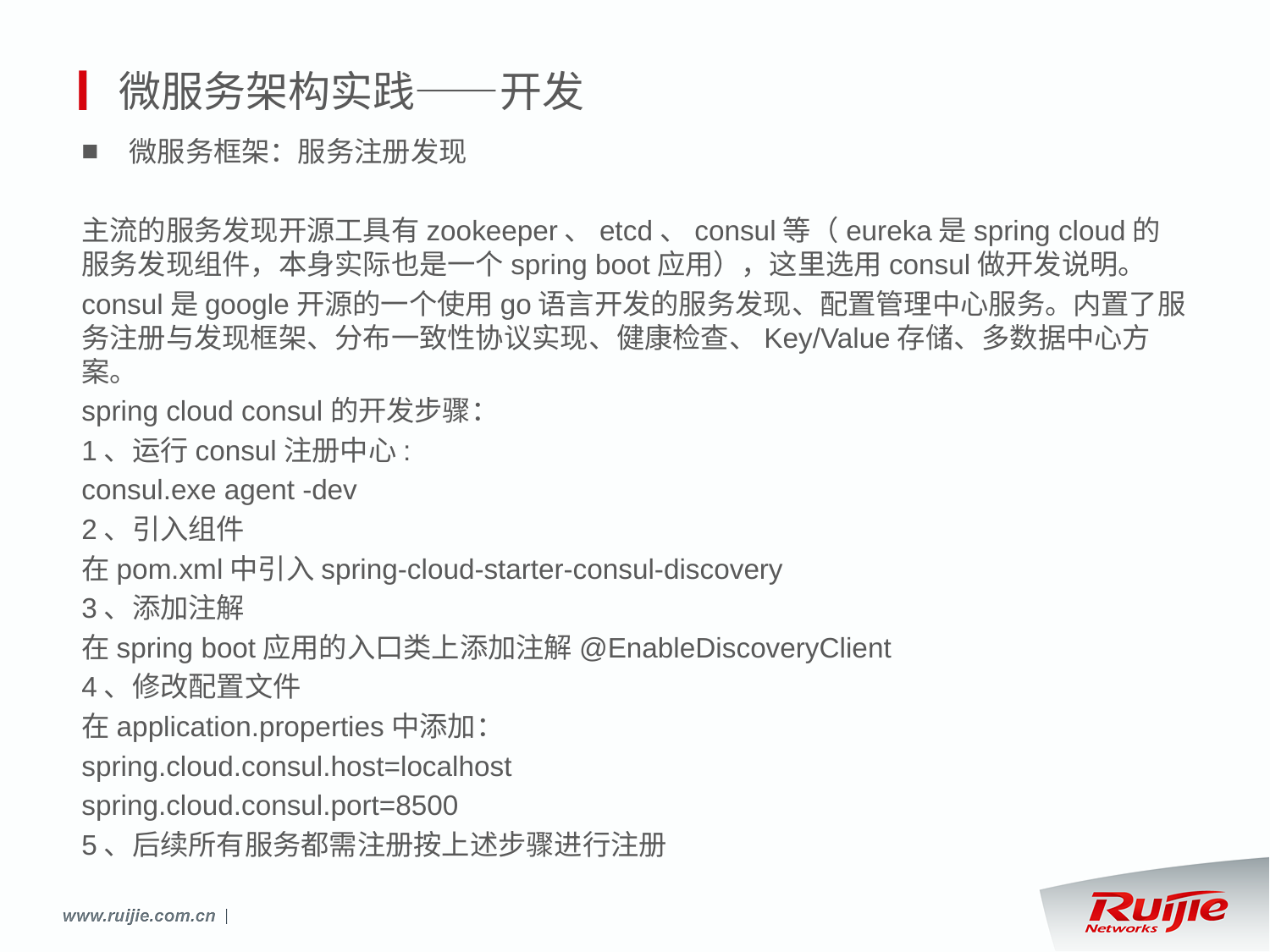

# 微服务架构实践——开发
微服务框架：服务注册发现

主流的服务发现开源工具有zookeeper、etcd、consul等（eureka是spring cloud的服务发现组件，本身实际也是一个spring boot应用），这里选用consul做开发说明。
consul是google开源的一个使用go语言开发的服务发现、配置管理中心服务。内置了服务注册与发现框架、分布一致性协议实现、健康检查、Key/Value存储、多数据中心方案。
spring cloud consul的开发步骤：
1、运行consul注册中心:
consul.exe agent -dev
2、引入组件
在pom.xml中引入spring-cloud-starter-consul-discovery
3、添加注解
在spring boot应用的入口类上添加注解@EnableDiscoveryClient
4、修改配置文件
在application.properties中添加：
spring.cloud.consul.host=localhost
spring.cloud.consul.port=8500
5、后续所有服务都需注册按上述步骤进行注册